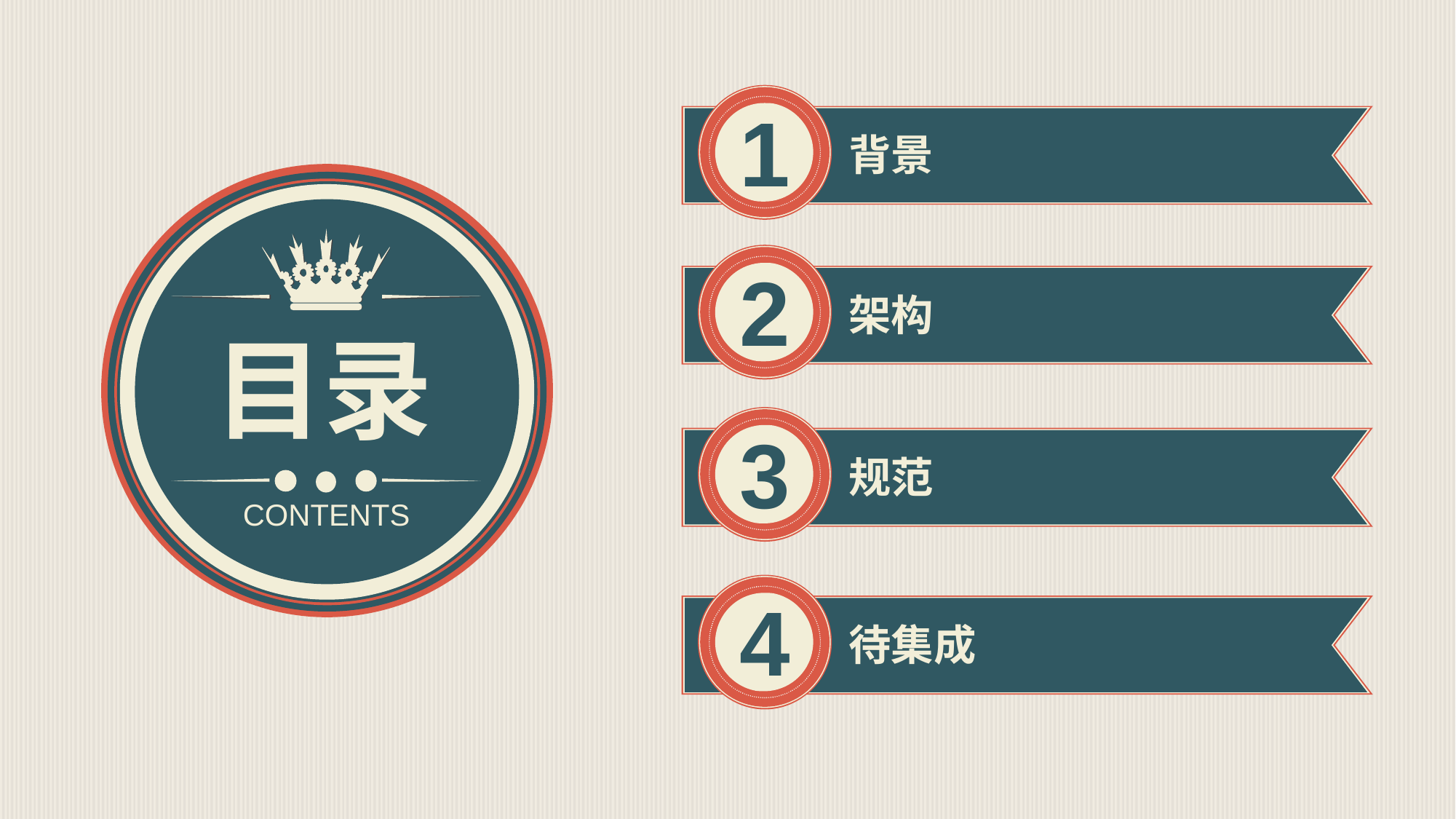

1

背景

2

架构

目录

3

规范

CONTENTS

4

待集成